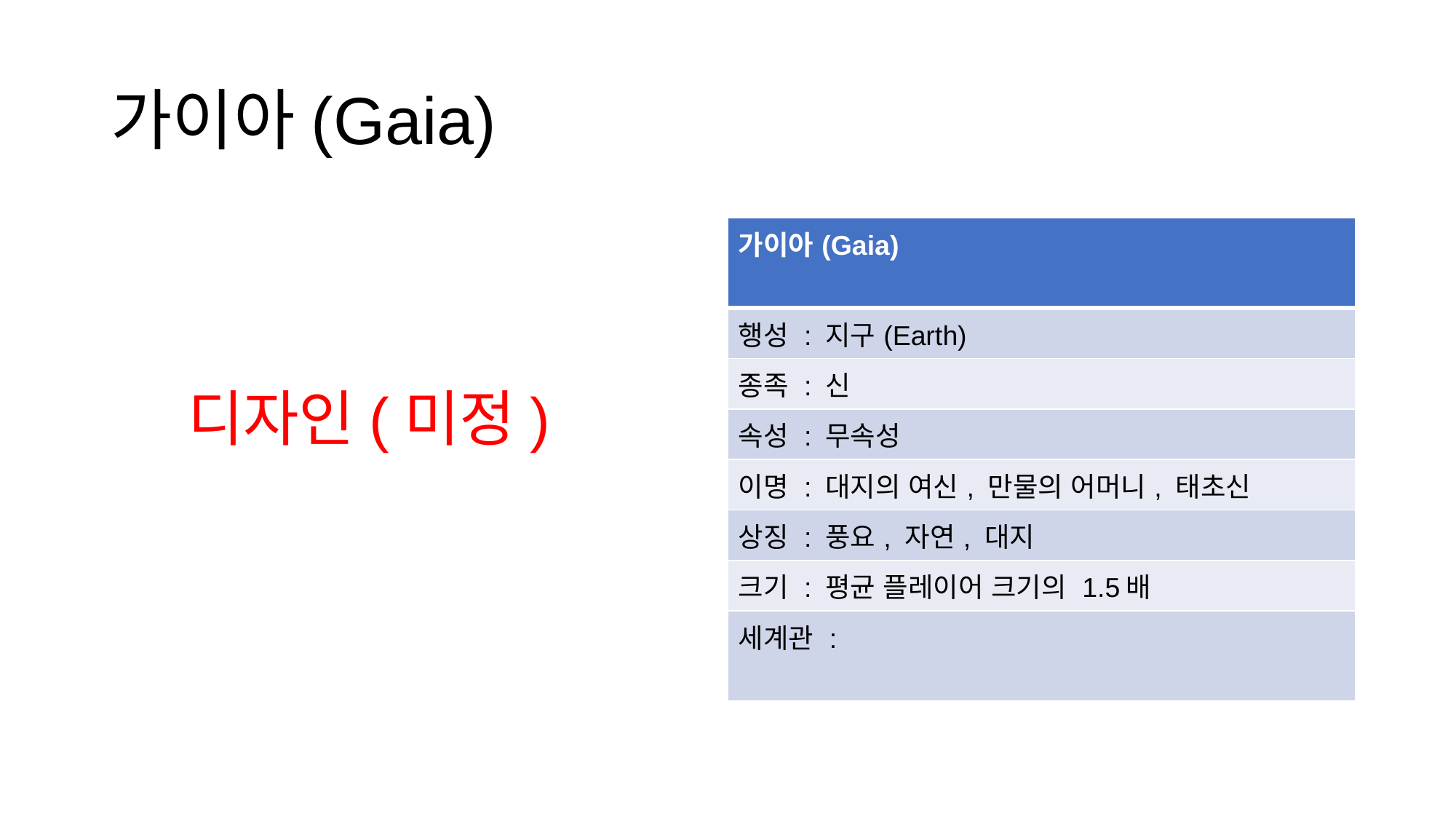

# 가이아(Gaia)
| 가이아(Gaia) |
| --- |
| 행성 : 지구(Earth) |
| 종족 : 신 |
| 속성 : 무속성 |
| 이명 : 대지의 여신, 만물의 어머니, 태초신 |
| 상징 : 풍요, 자연, 대지 |
| 크기 : 평균 플레이어 크기의 1.5배 |
| 세계관 : |
디자인(미정)